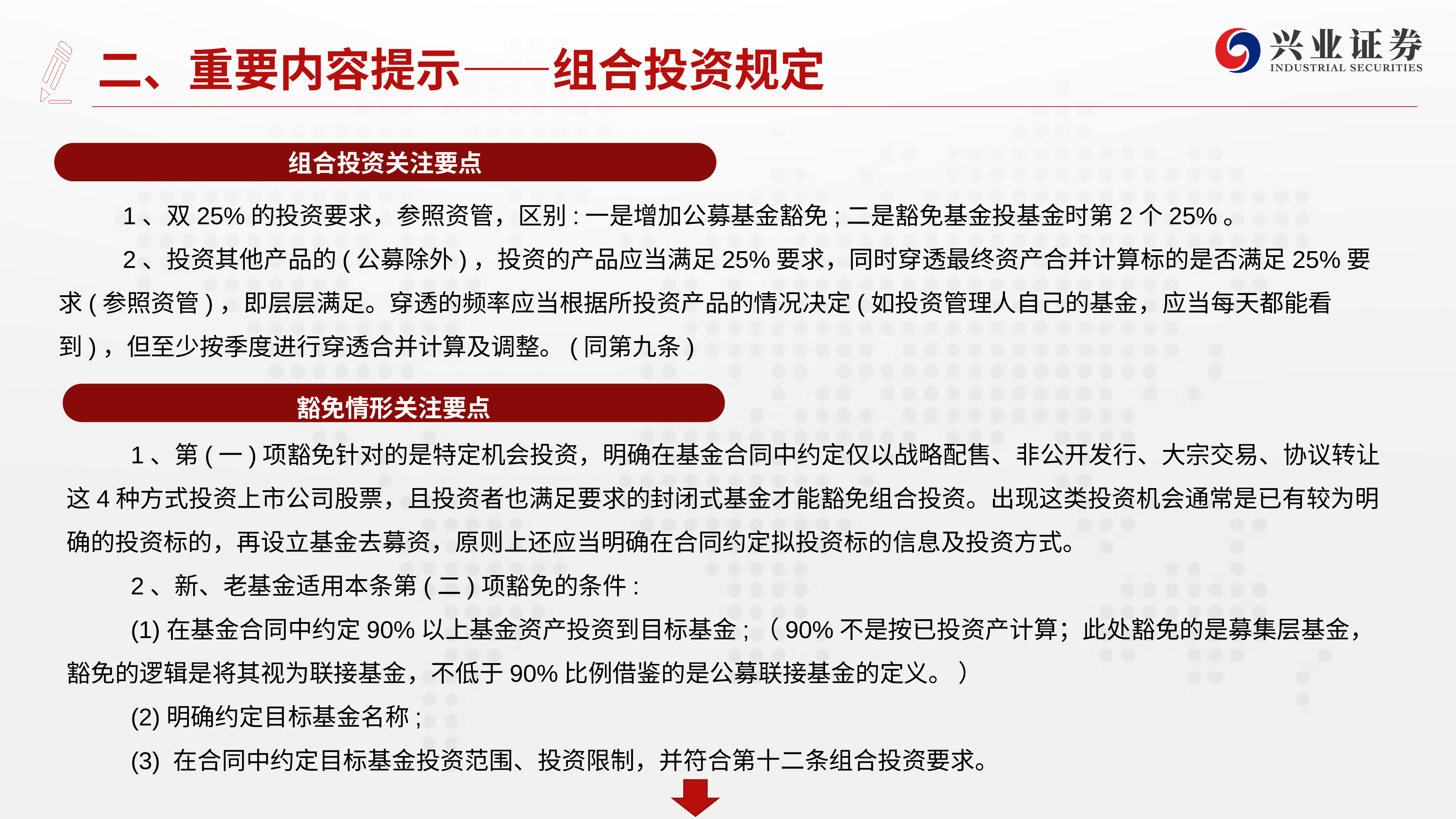

# 二、重要内容提示——组合投资规定
组合投资关注要点
1、双25%的投资要求，参照资管，区别:一是增加公募基金豁免;二是豁免基金投基金时第2个25%。
2、投资其他产品的(公募除外)，投资的产品应当满足25%要求，同时穿透最终资产合并计算标的是否满足25%要求(参照资管)，即层层满足。穿透的频率应当根据所投资产品的情况决定(如投资管理人自己的基金，应当每天都能看到)，但至少按季度进行穿透合并计算及调整。(同第九条)
豁免情形关注要点
1、第(一)项豁免针对的是特定机会投资，明确在基金合同中约定仅以战略配售、非公开发行、大宗交易、协议转让这4种方式投资上市公司股票，且投资者也满足要求的封闭式基金才能豁免组合投资。出现这类投资机会通常是已有较为明确的投资标的，再设立基金去募资，原则上还应当明确在合同约定拟投资标的信息及投资方式。
2、新、老基金适用本条第(二)项豁免的条件:
(1)在基金合同中约定90%以上基金资产投资到目标基金;（90%不是按已投资产计算；此处豁免的是募集层基金，豁免的逻辑是将其视为联接基金，不低于90%比例借鉴的是公募联接基金的定义。 ）
(2)明确约定目标基金名称;
(3) 在合同中约定目标基金投资范围、投资限制，并符合第十二条组合投资要求。